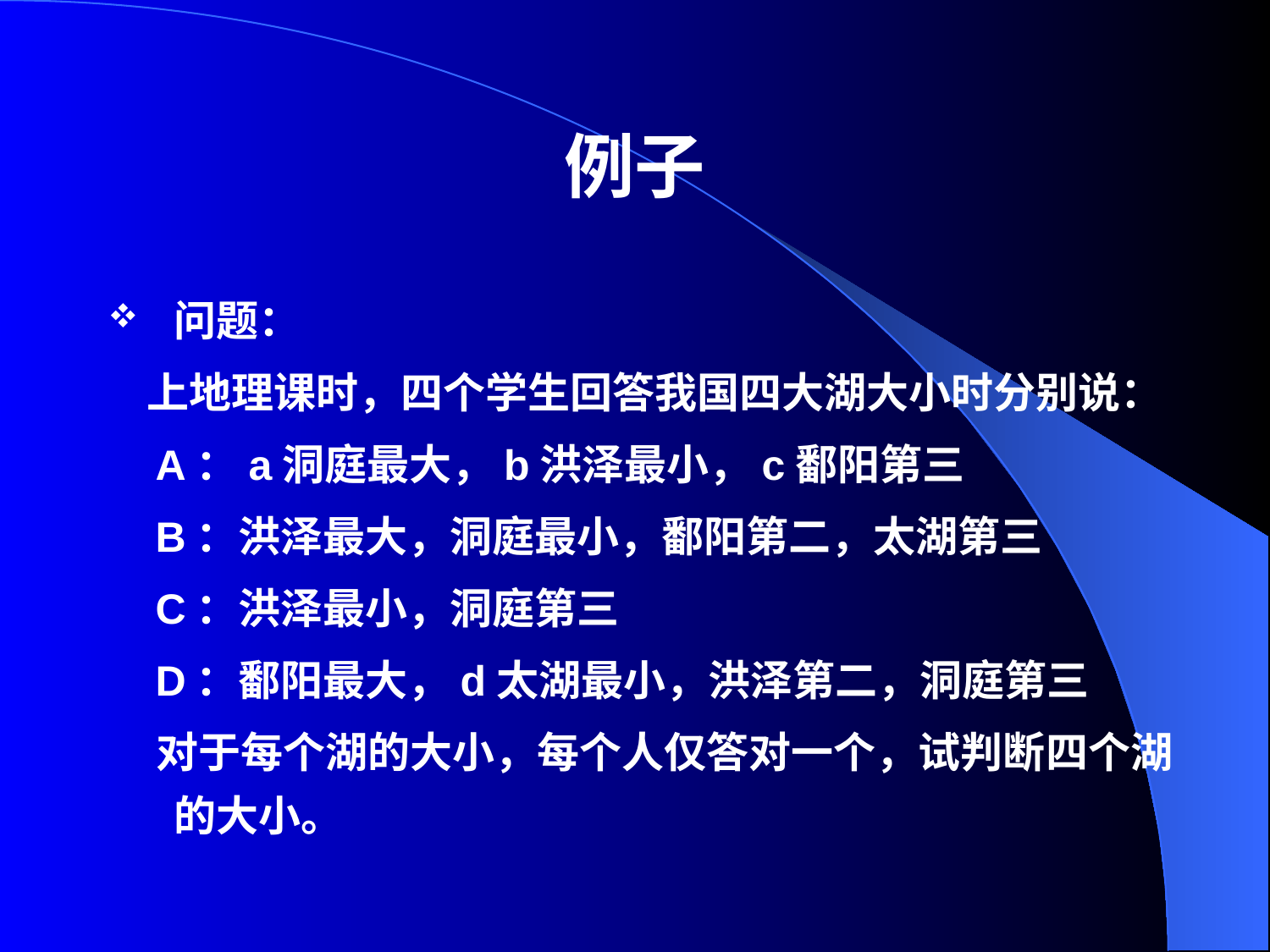

# 例子
问题：
   上地理课时，四个学生回答我国四大湖大小时分别说：
    A：a洞庭最大，b洪泽最小，c鄱阳第三
    B：洪泽最大，洞庭最小，鄱阳第二，太湖第三
    C：洪泽最小，洞庭第三
    D：鄱阳最大，d太湖最小，洪泽第二，洞庭第三
    对于每个湖的大小，每个人仅答对一个，试判断四个湖的大小。